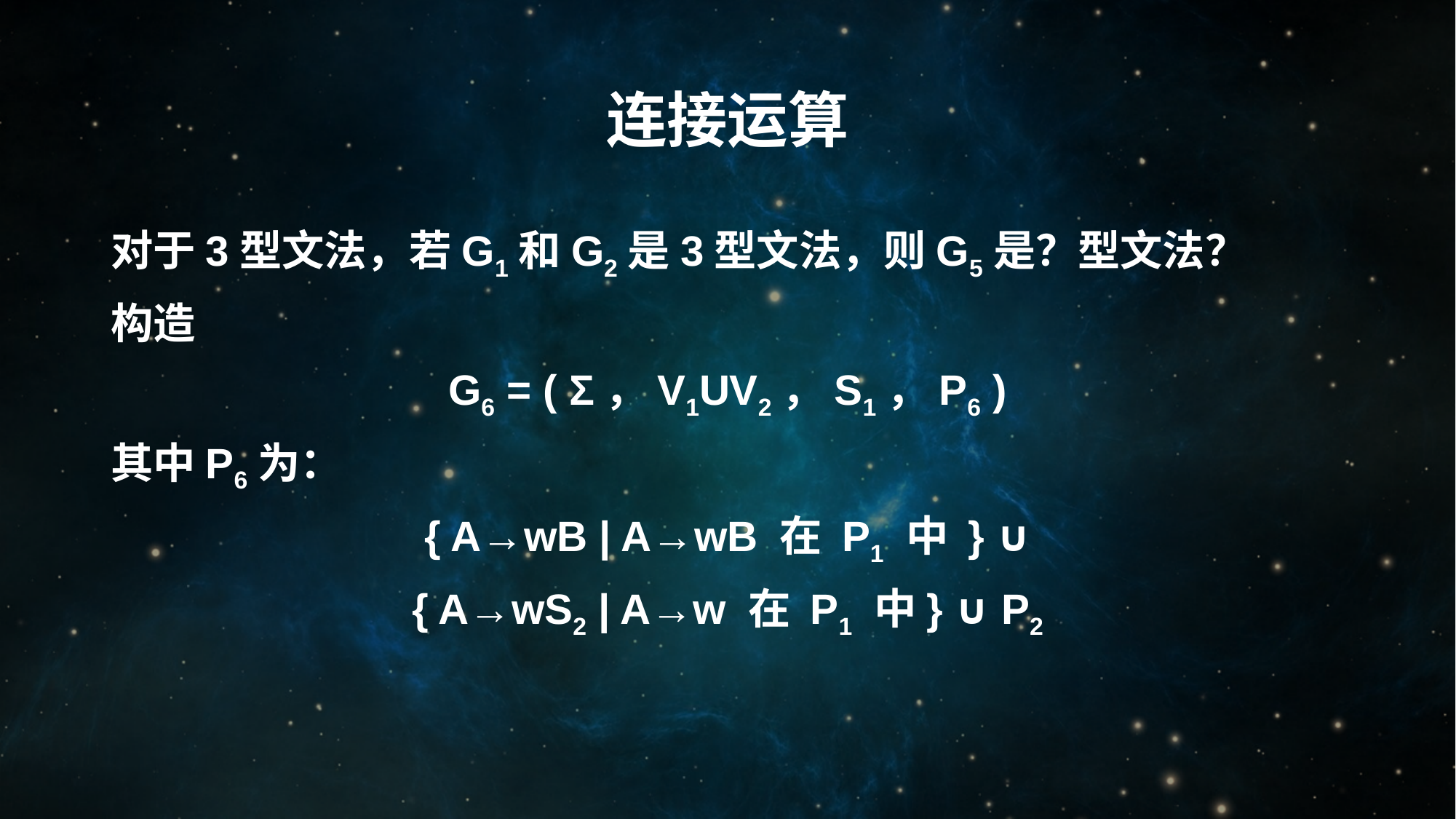

# 连接运算
对于3型文法，若G1和G2是3型文法，则G5是？型文法？
构造
G6 = ( Σ，V1UV2，S1，P6 )
其中P6为：
{ A→wB | A→wB 在 P1 中 } ∪
{ A→wS2 | A→w 在 P1 中} ∪ P2